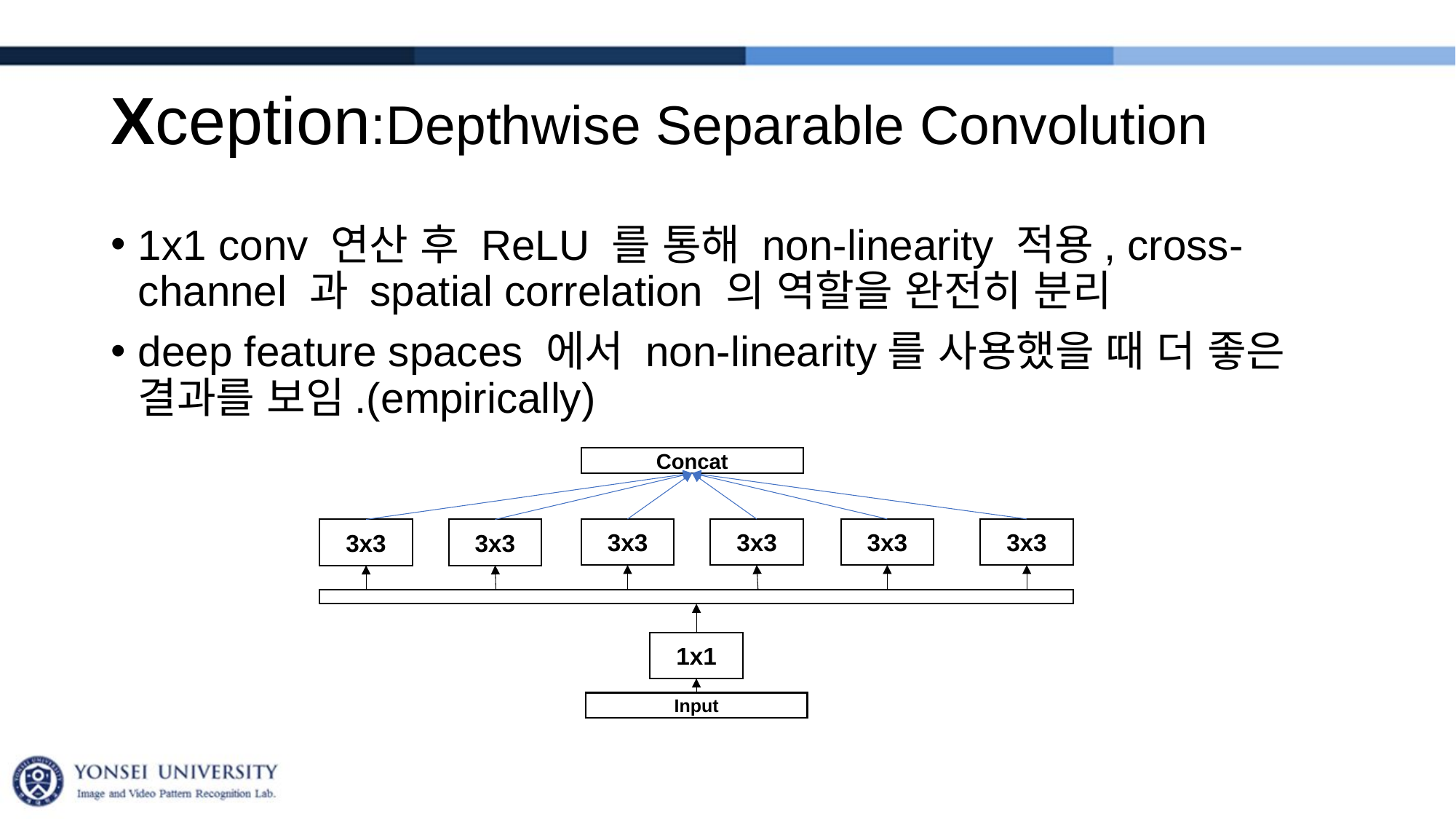

# Xception:Depthwise Separable Convolution
1x1 conv 연산 후 ReLU 를 통해 non-linearity 적용, cross-channel 과 spatial correlation 의 역할을 완전히 분리
deep feature spaces 에서 non-linearity를 사용했을 때 더 좋은 결과를 보임.(empirically)
Concat
3x3
3x3
3x3
3x3
3x3
3x3

1x1
Input